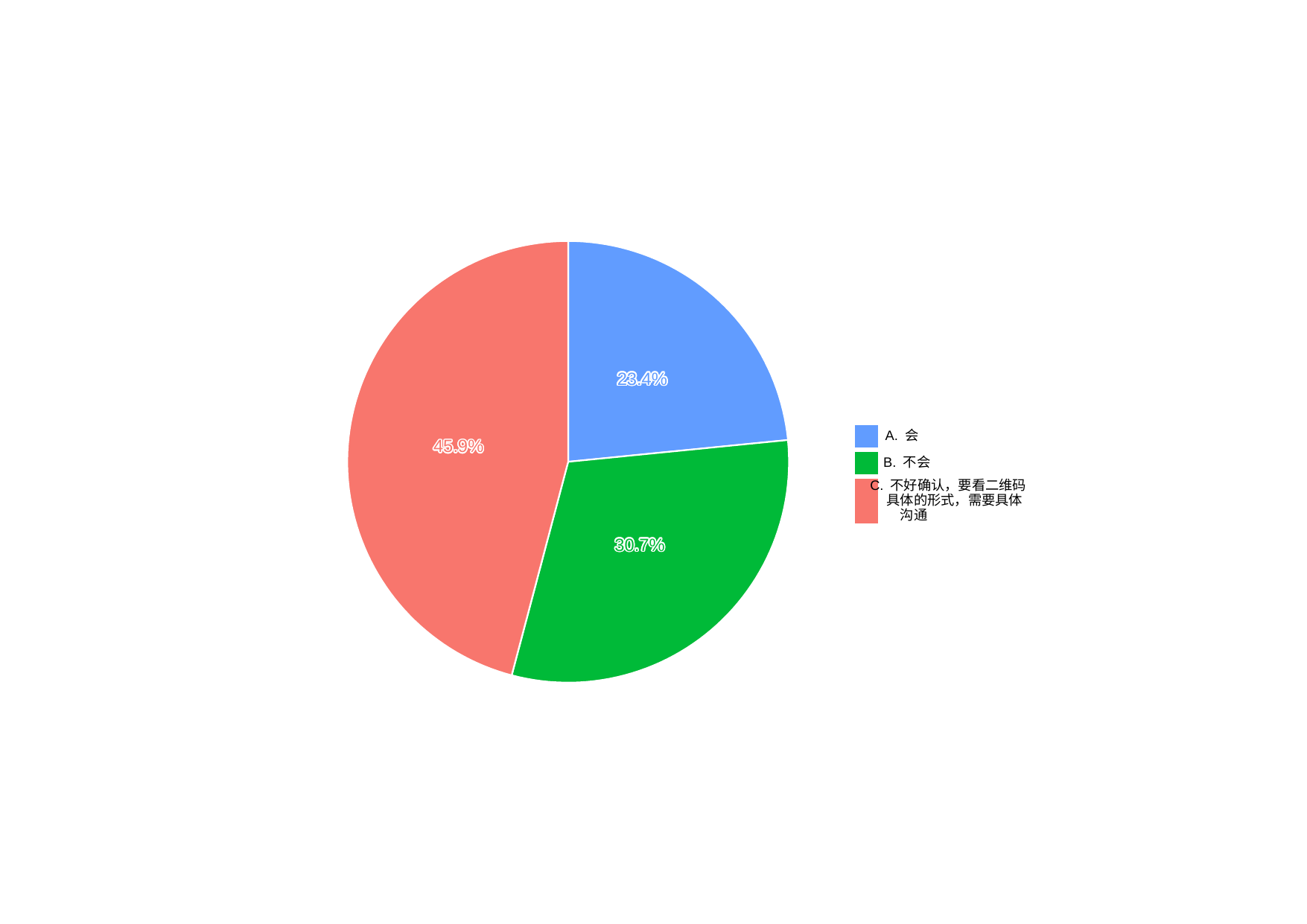

23.4%
23.4%
23.4%
23.4%
23.4%
23.4%
23.4%
23.4%
23.4%
23.4%
23.4%
23.4%
23.4%
23.4%
23.4%
23.4%
23.4%

A. 会
45.9%
45.9%
45.9%
45.9%
45.9%

45.9%
45.9%
45.9%
45.9%
45.9%
45.9%
45.9%
45.9%
45.9%
45.9%
45.9%
45.9%

B. 不会

C. 不好确认，要看二维码
    具体的形式，需要具体
    沟通
30.7%
30.7%
30.7%
30.7%
30.7%
30.7%
30.7%
30.7%
30.7%
30.7%
30.7%
30.7%
30.7%
30.7%
30.7%
30.7%
30.7%